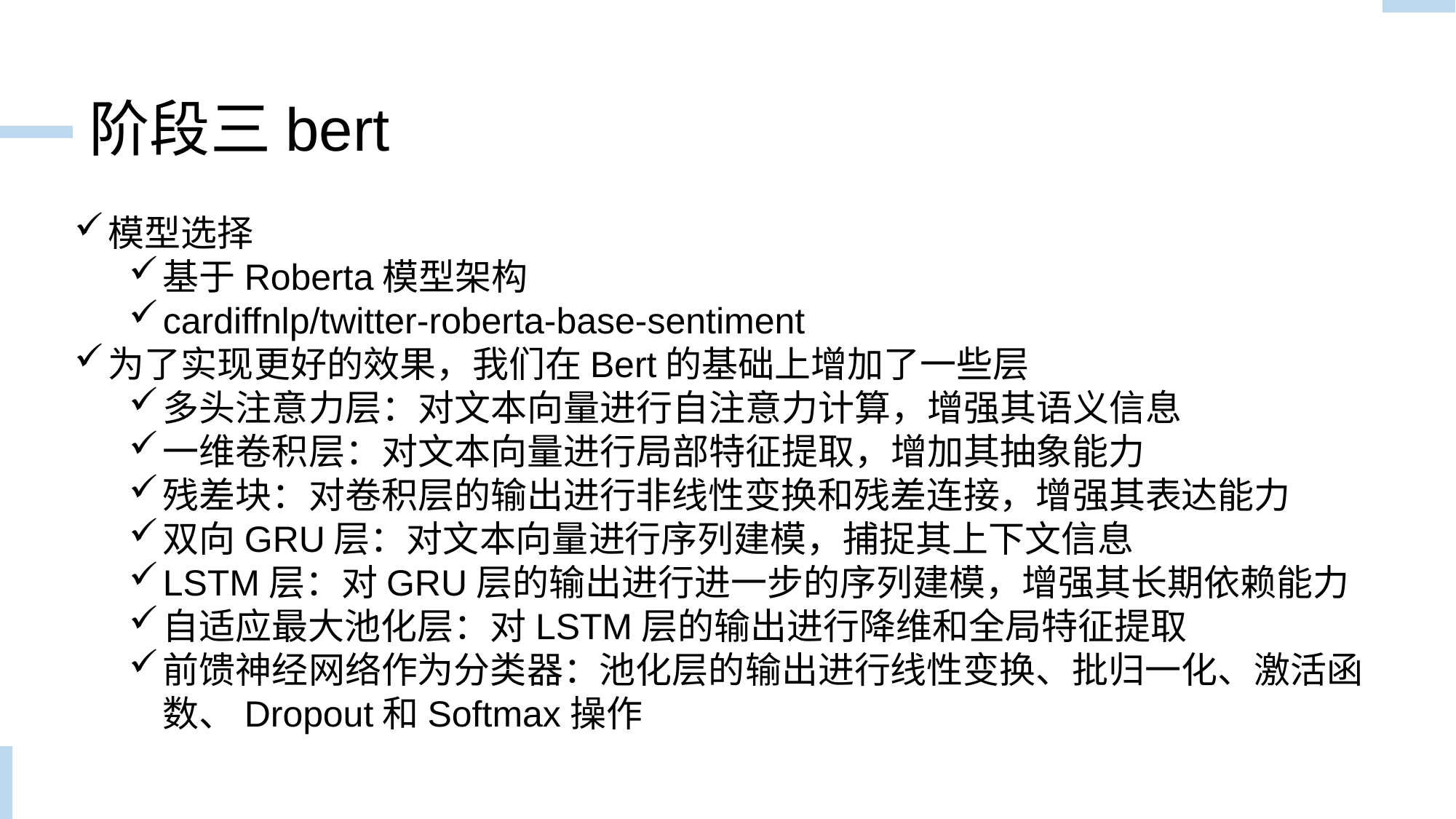

阶段三bert
模型选择
基于Roberta模型架构
cardiffnlp/twitter-roberta-base-sentiment
为了实现更好的效果，我们在Bert的基础上增加了一些层
多头注意力层：对文本向量进行自注意力计算，增强其语义信息
一维卷积层：对文本向量进行局部特征提取，增加其抽象能力
残差块：对卷积层的输出进行非线性变换和残差连接，增强其表达能力
双向GRU层：对文本向量进行序列建模，捕捉其上下文信息
LSTM层：对GRU层的输出进行进一步的序列建模，增强其长期依赖能力
自适应最大池化层：对LSTM层的输出进行降维和全局特征提取
前馈神经网络作为分类器：池化层的输出进行线性变换、批归一化、激活函数、Dropout和Softmax操作